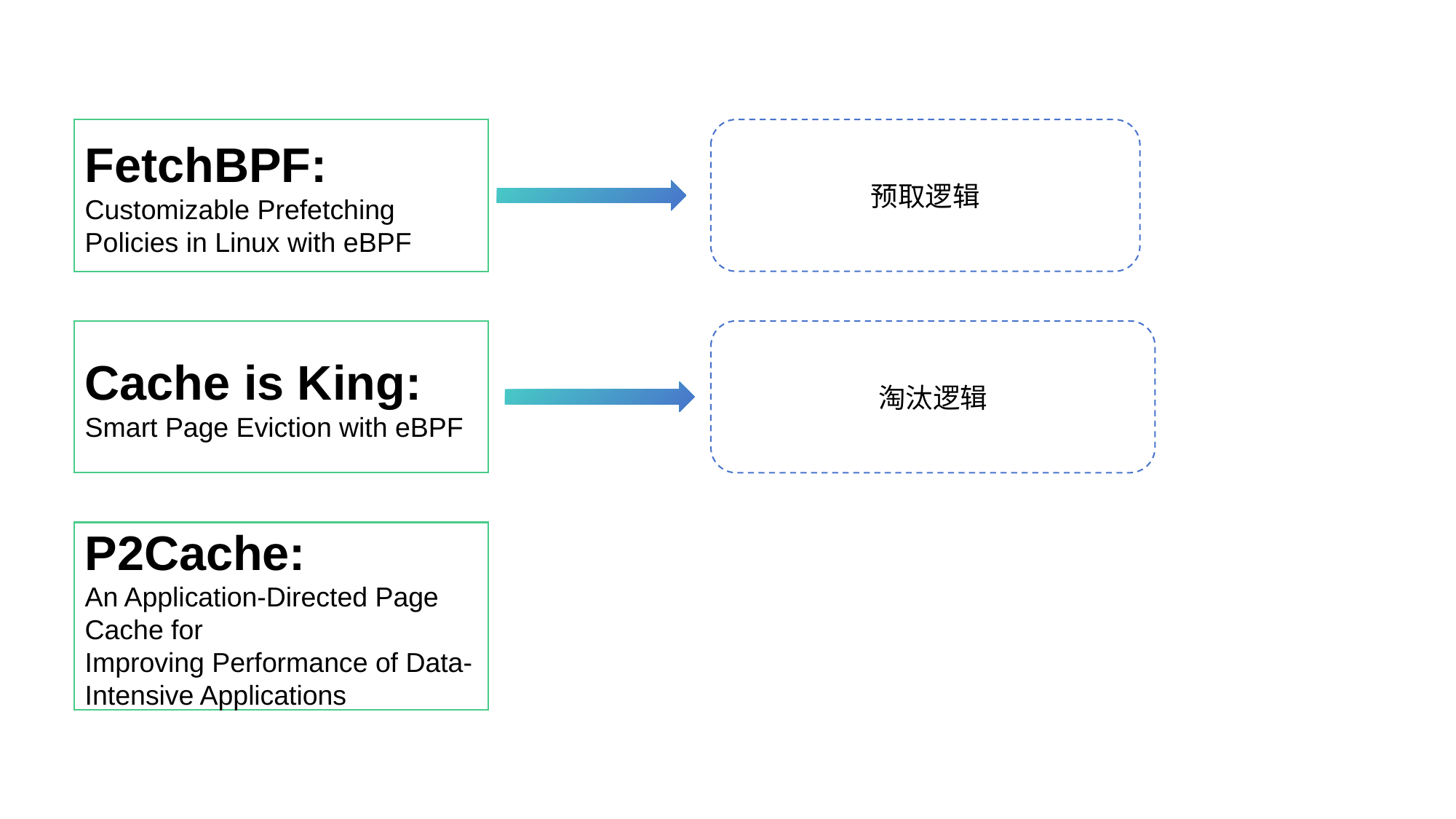

预取逻辑
FetchBPF:
Customizable Prefetching Policies in Linux with eBPF

淘汰逻辑
Cache is King:
Smart Page Eviction with eBPF

P2Cache:
An Application-Directed Page Cache for
Improving Performance of Data-Intensive Applications